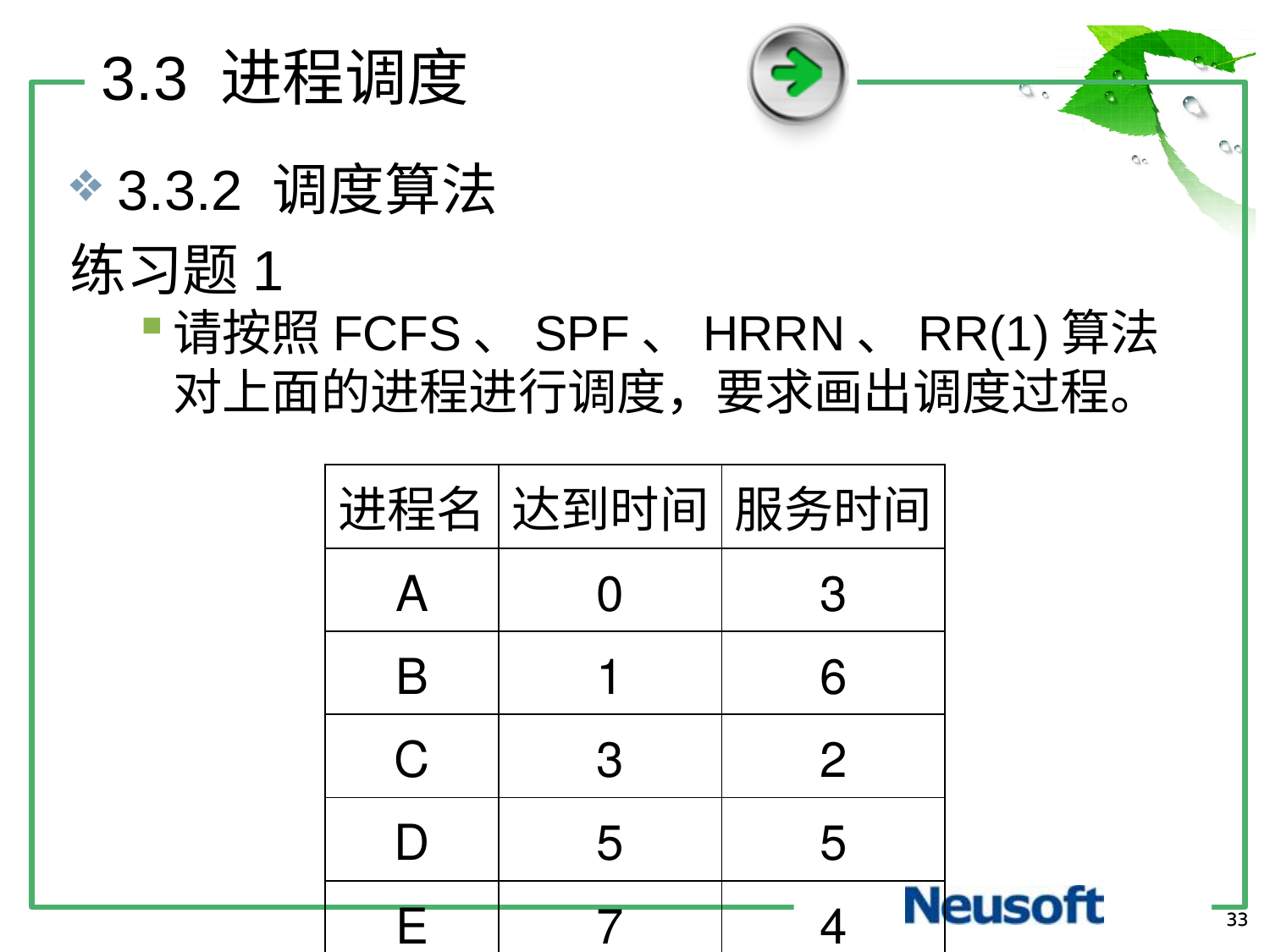

3.3 进程调度
3.3.2 调度算法
练习题1
请按照FCFS、SPF、HRRN、RR(1)算法对上面的进程进行调度，要求画出调度过程。
| 进程名 | 达到时间 | 服务时间 |
| --- | --- | --- |
| A | 0 | 3 |
| B | 1 | 6 |
| C | 3 | 2 |
| D | 5 | 5 |
| E | 7 | 4 |
33
33